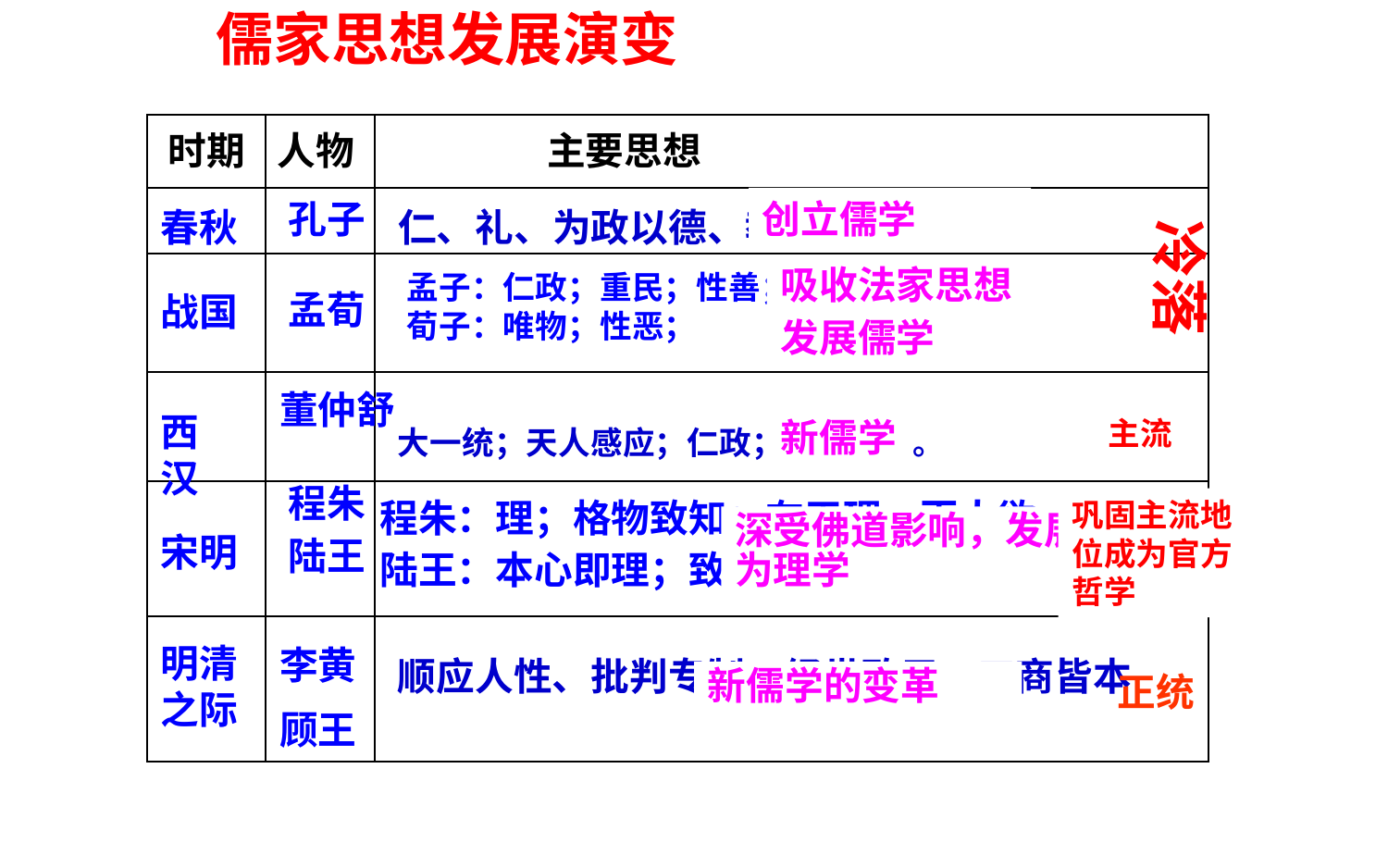

儒家思想发展演变
| 时期 | 人物 | 主要思想 |  |
| --- | --- | --- | --- |
|  |  |  |  |
|  |  |  |  |
|  |  |  |  |
|  |  |  |  |
|  |  |  |  |
孔子
孟荀
董仲舒
程朱
陆王
李黄
顾王
创立儒学
春秋
战国
西汉
宋明
明清
之际
仁、礼、为政以德、教育
冷落
孟子：仁政；重民；性善；人格修养
荀子：唯物；性恶；
吸收法家思想
发展儒学
新儒学
主流
大一统；天人感应；仁政；三纲五常。
巩固主流地位成为官方哲学
程朱：理；格物致知；存天理、灭人欲
陆王：本心即理；致良知。
深受佛道影响，发展为理学

顺应人性、批判专制、经世致用、工商皆本
新儒学的变革
正统